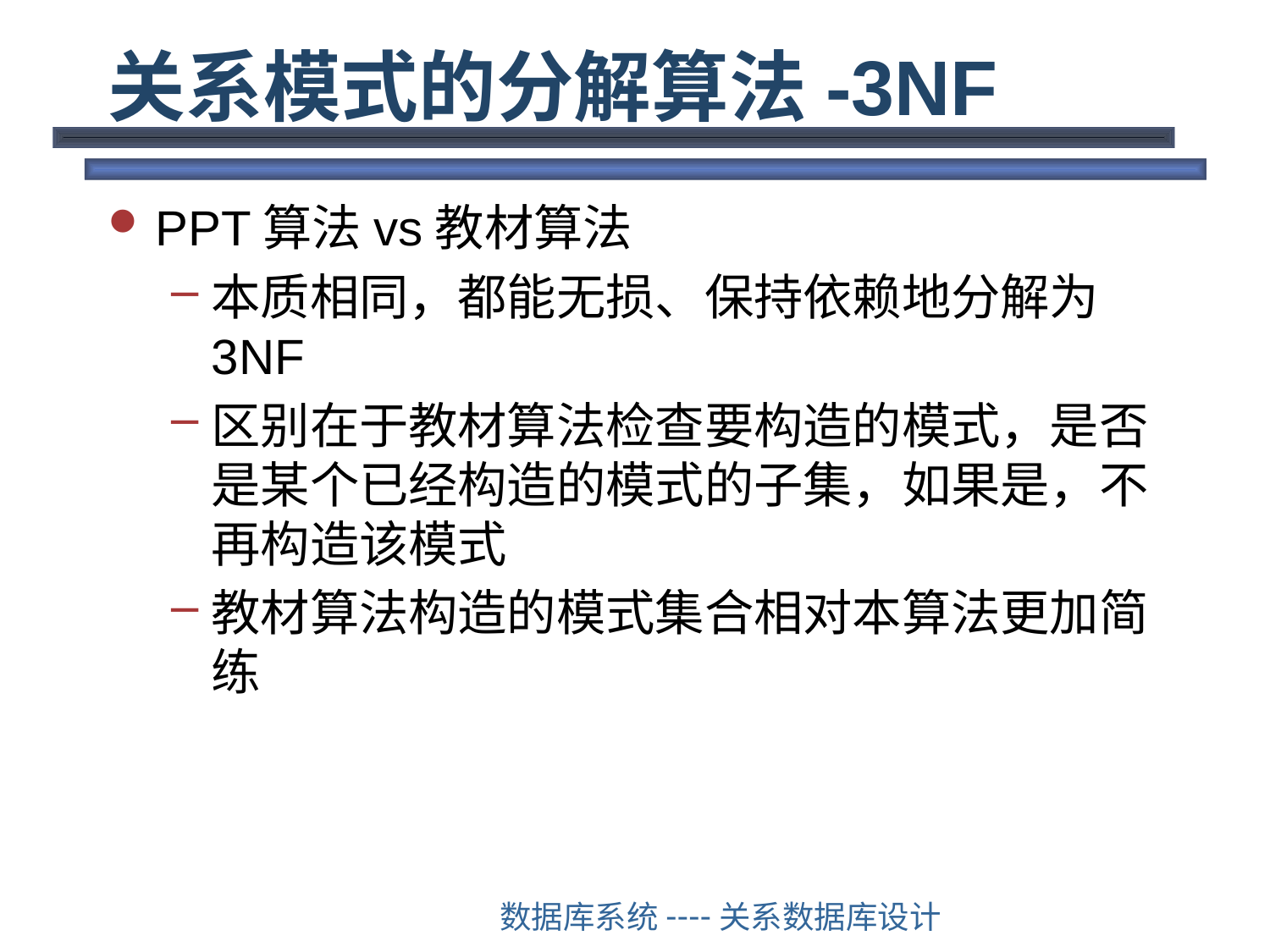

# 关系模式的分解算法-3NF
PPT算法vs教材算法
本质相同，都能无损、保持依赖地分解为3NF
区别在于教材算法检查要构造的模式，是否是某个已经构造的模式的子集，如果是，不再构造该模式
教材算法构造的模式集合相对本算法更加简练
数据库系统----关系数据库设计